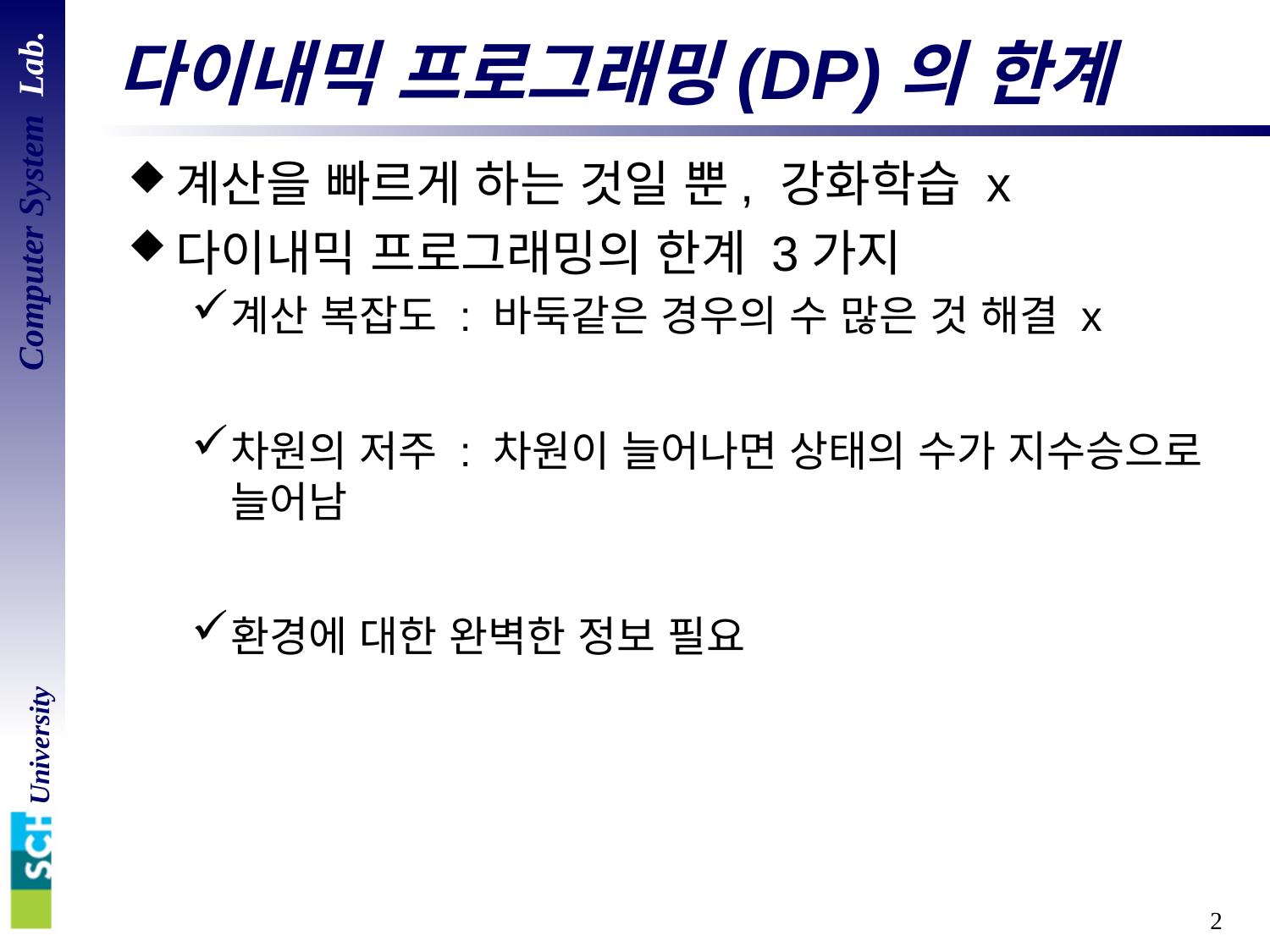

# 다이내믹 프로그래밍(DP)의 한계
계산을 빠르게 하는 것일 뿐, 강화학습 x
다이내믹 프로그래밍의 한계 3가지
계산 복잡도 : 바둑같은 경우의 수 많은 것 해결 x

차원의 저주 : 차원이 늘어나면 상태의 수가 지수승으로 늘어남

환경에 대한 완벽한 정보 필요